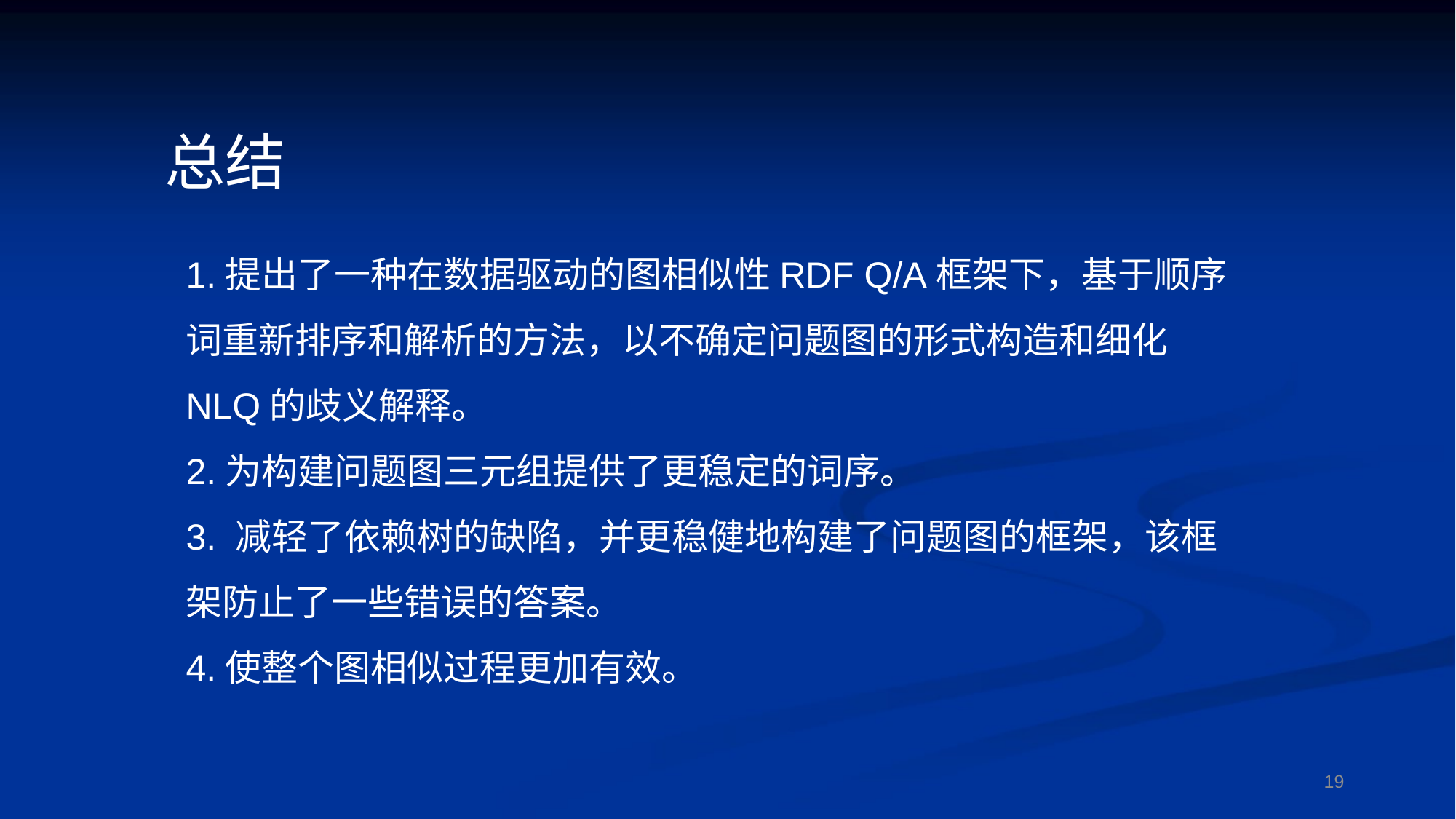

总结
1.提出了一种在数据驱动的图相似性RDF Q/A框架下，基于顺序词重新排序和解析的方法，以不确定问题图的形式构造和细化NLQ的歧义解释。
2.为构建问题图三元组提供了更稳定的词序。
3. 减轻了依赖树的缺陷，并更稳健地构建了问题图的框架，该框架防止了一些错误的答案。
4.使整个图相似过程更加有效。
19